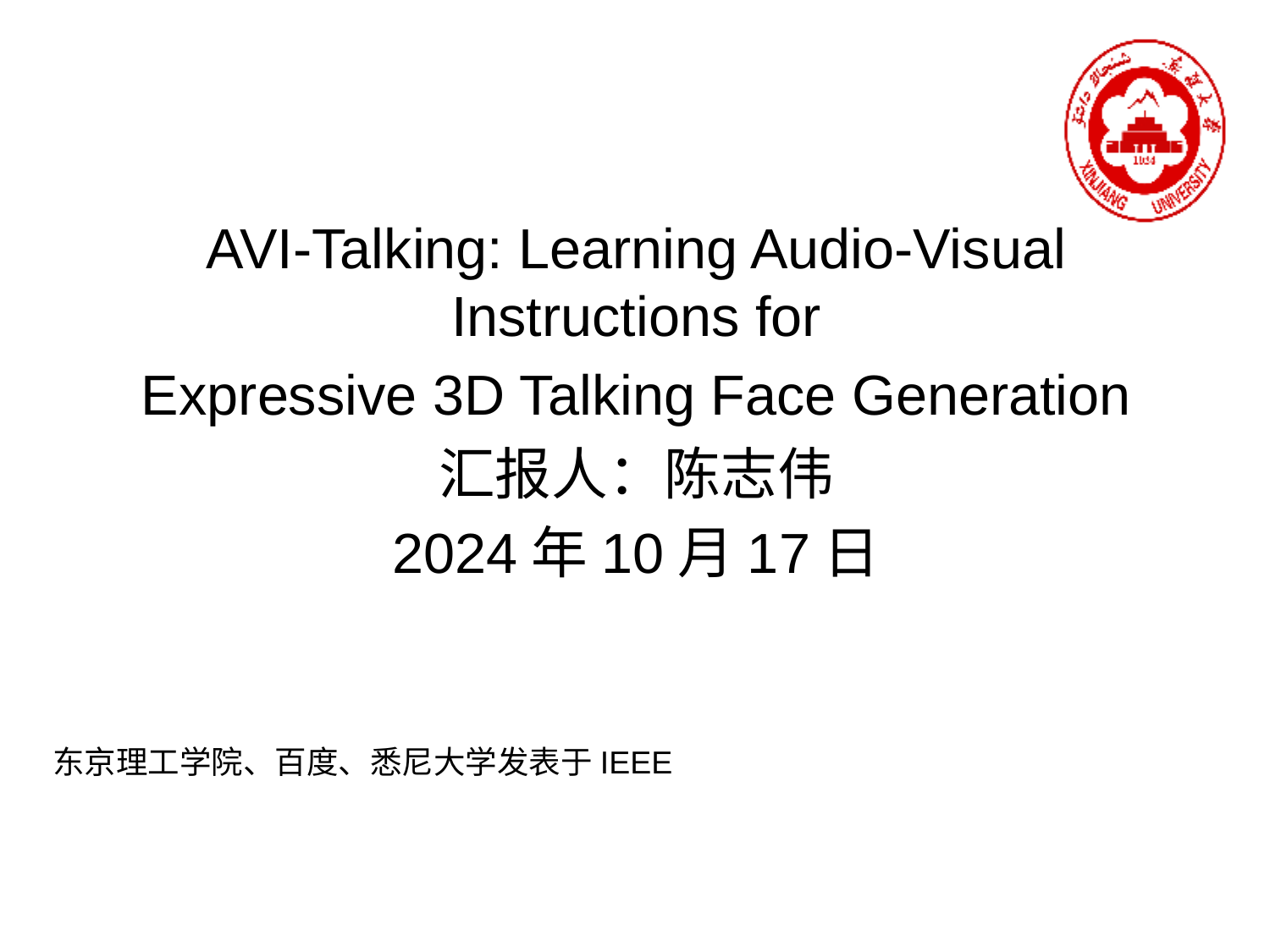

AVI-Talking: Learning Audio-Visual Instructions for
Expressive 3D Talking Face Generation
汇报人：陈志伟
2024年10月17日
东京理工学院、百度、悉尼大学发表于IEEE